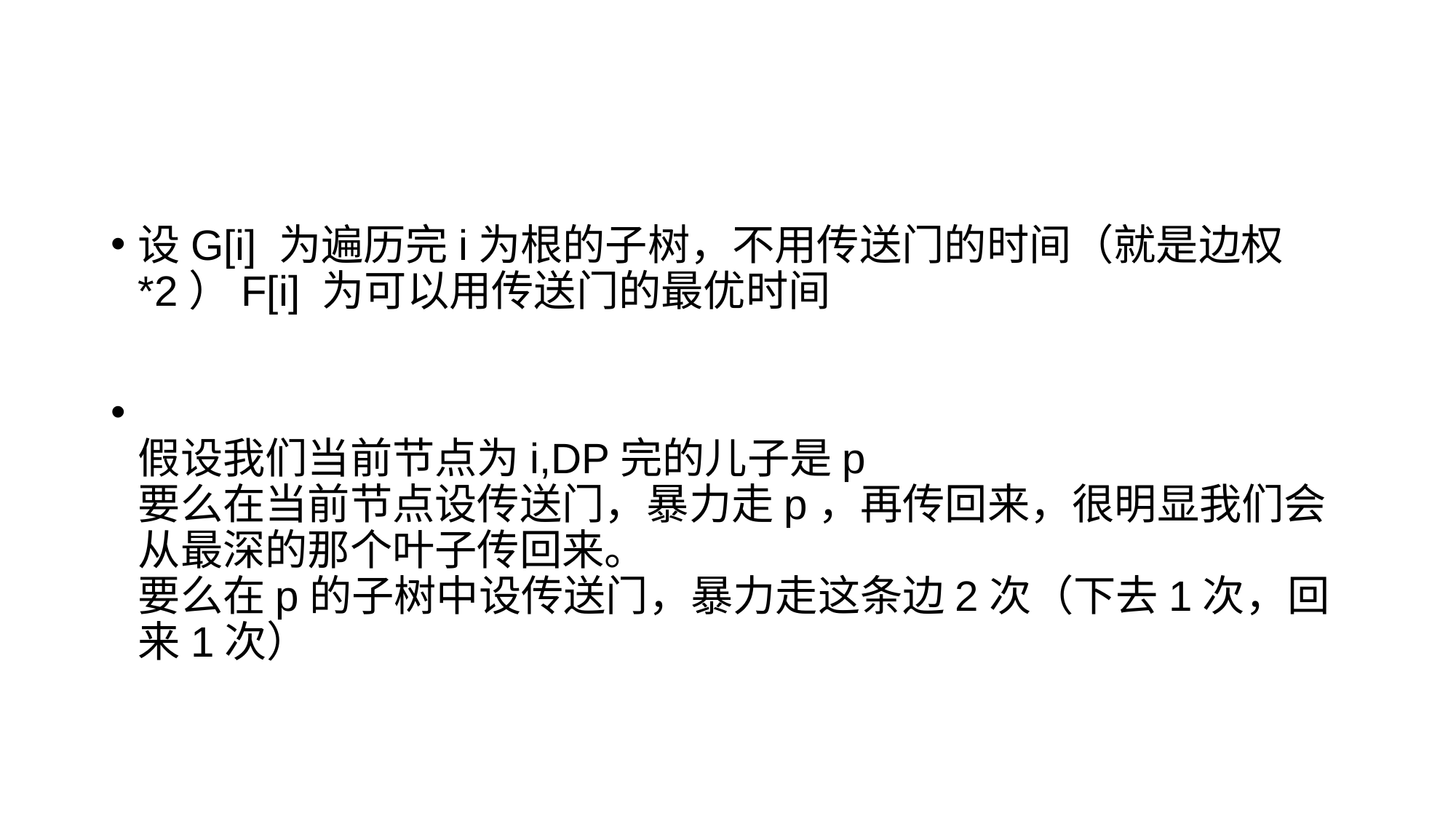

#
设G[i] 为遍历完i为根的子树，不用传送门的时间（就是边权*2）F[i] 为可以用传送门的最优时间

假设我们当前节点为i,DP完的儿子是p
要么在当前节点设传送门，暴力走p，再传回来，很明显我们会从最深的那个叶子传回来。
要么在p的子树中设传送门，暴力走这条边2次（下去1次，回来1次）